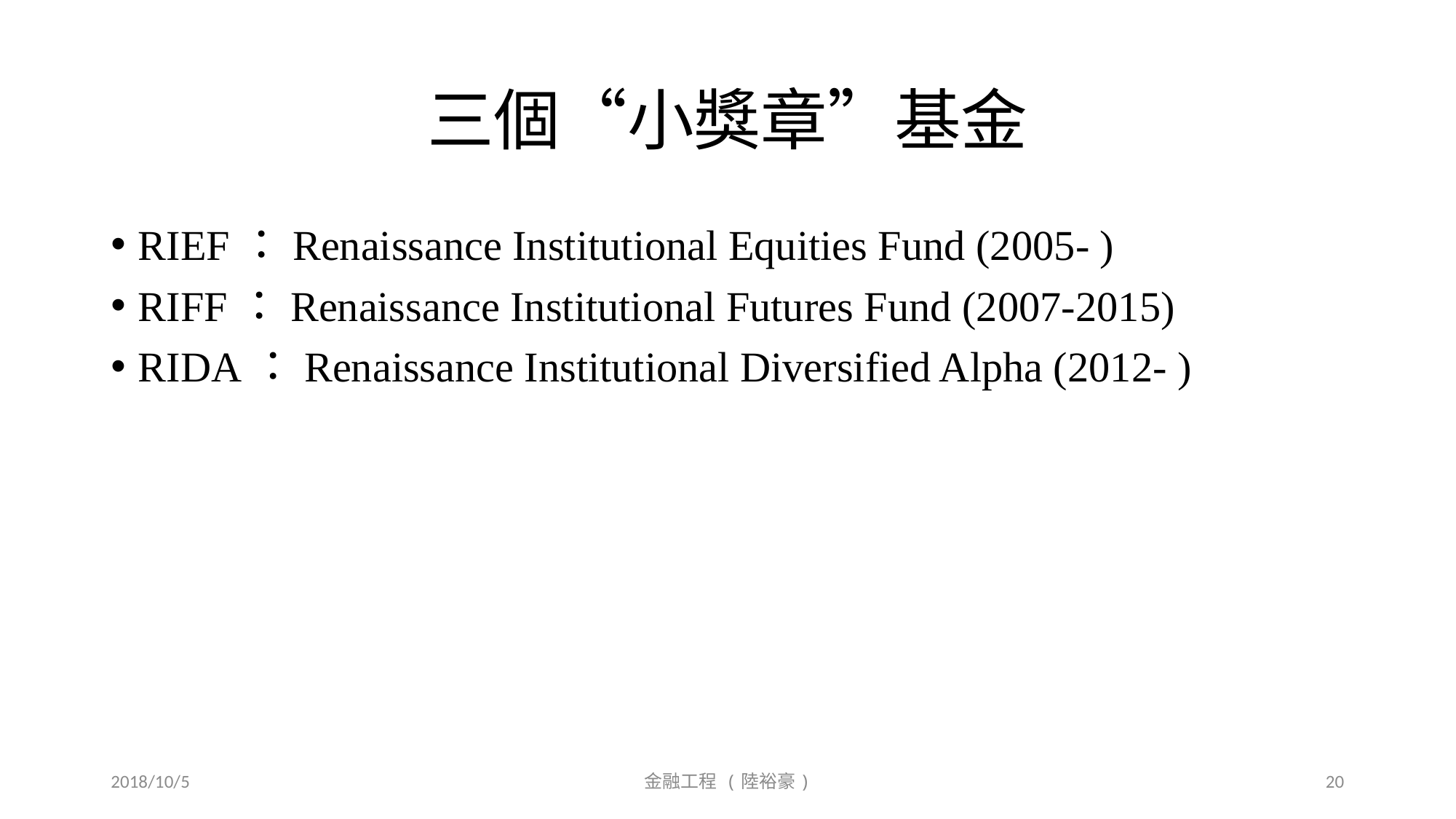

# 三個“小獎章”基金
RIEF：Renaissance Institutional Equities Fund (2005- )
RIFF：Renaissance Institutional Futures Fund (2007-2015)
RIDA：Renaissance Institutional Diversified Alpha (2012- )
2018/10/5
金融工程 (陸裕豪)
20